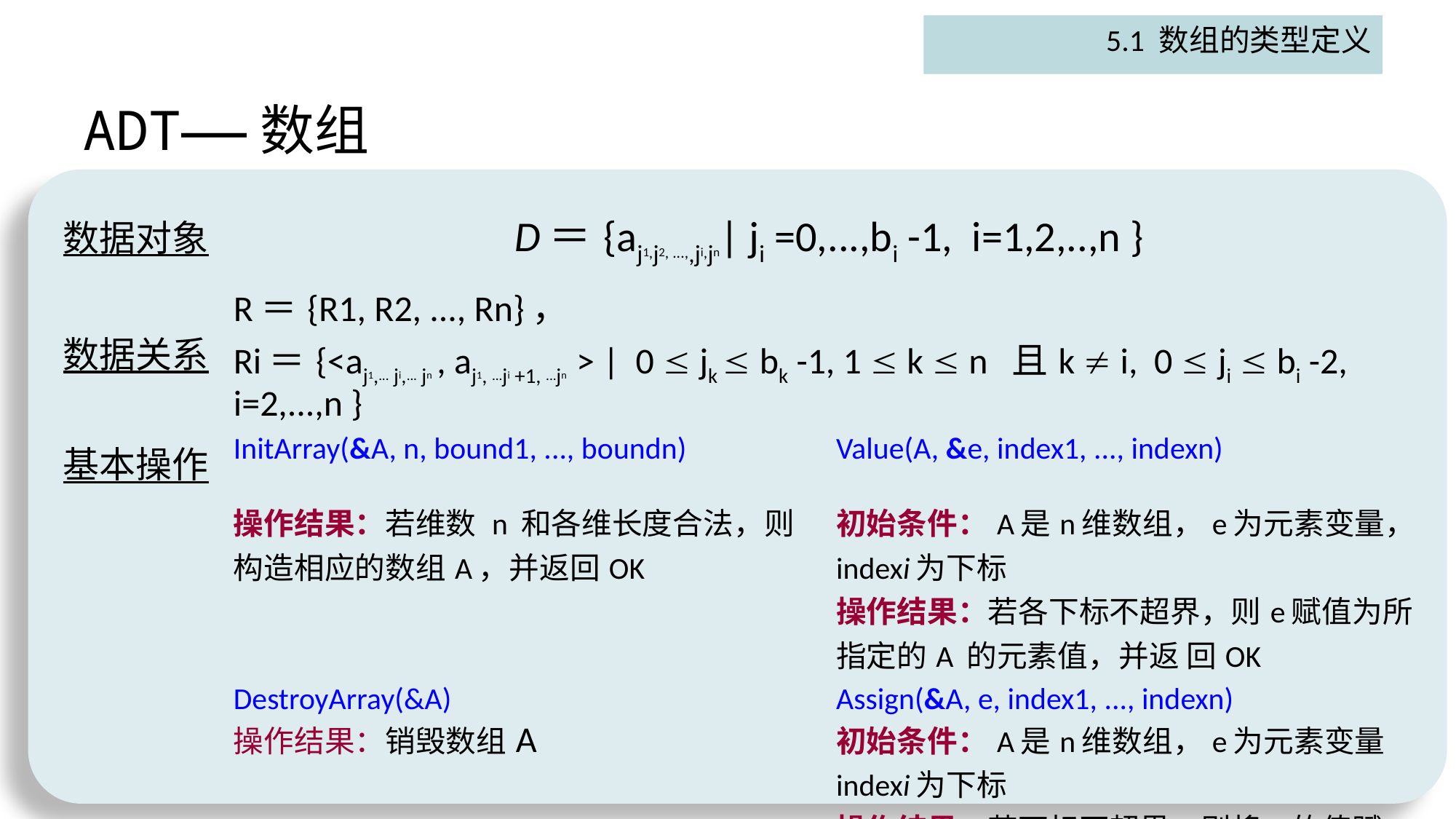

5.1 数组的类型定义
# ADT——数组

| 数据对象 | D＝{aj1,j2, ...,,ji,jn| ji =0,...,bi -1, i=1,2,..,n } |  |
| --- | --- | --- |
| 数据关系 | R＝{R1, R2, ..., Rn}， Ri＝{<aj1,... ji,... jn , aj1, ...ji +1, ...jn > | 0 ≤ jk ≤ bk -1, 1 ≤ k ≤ n 且k ≠ i, 0 ≤ ji ≤ bi -2, i=2,...,n } |  |
| 基本操作 | InitArray(&A, n, bound1, ..., boundn) | Value(A, &e, index1, ..., indexn) |
|  | 操作结果：若维数 n 和各维长度合法，则构造相应的数组A，并返回OK | 初始条件：A是n维数组，e为元素变量，indexi为下标 操作结果：若各下标不超界，则e赋值为所指定的A 的元素值，并返 回OK |
| 基本操作 | DestroyArray(&A) 操作结果：销毁数组A | Assign(&A, e, index1, ..., indexn) 初始条件：A是n维数组，e为元素变量indexi为下标 操作结果：若下标不超界，则将e的值赋 给所指定的A的元素，并返回OK |